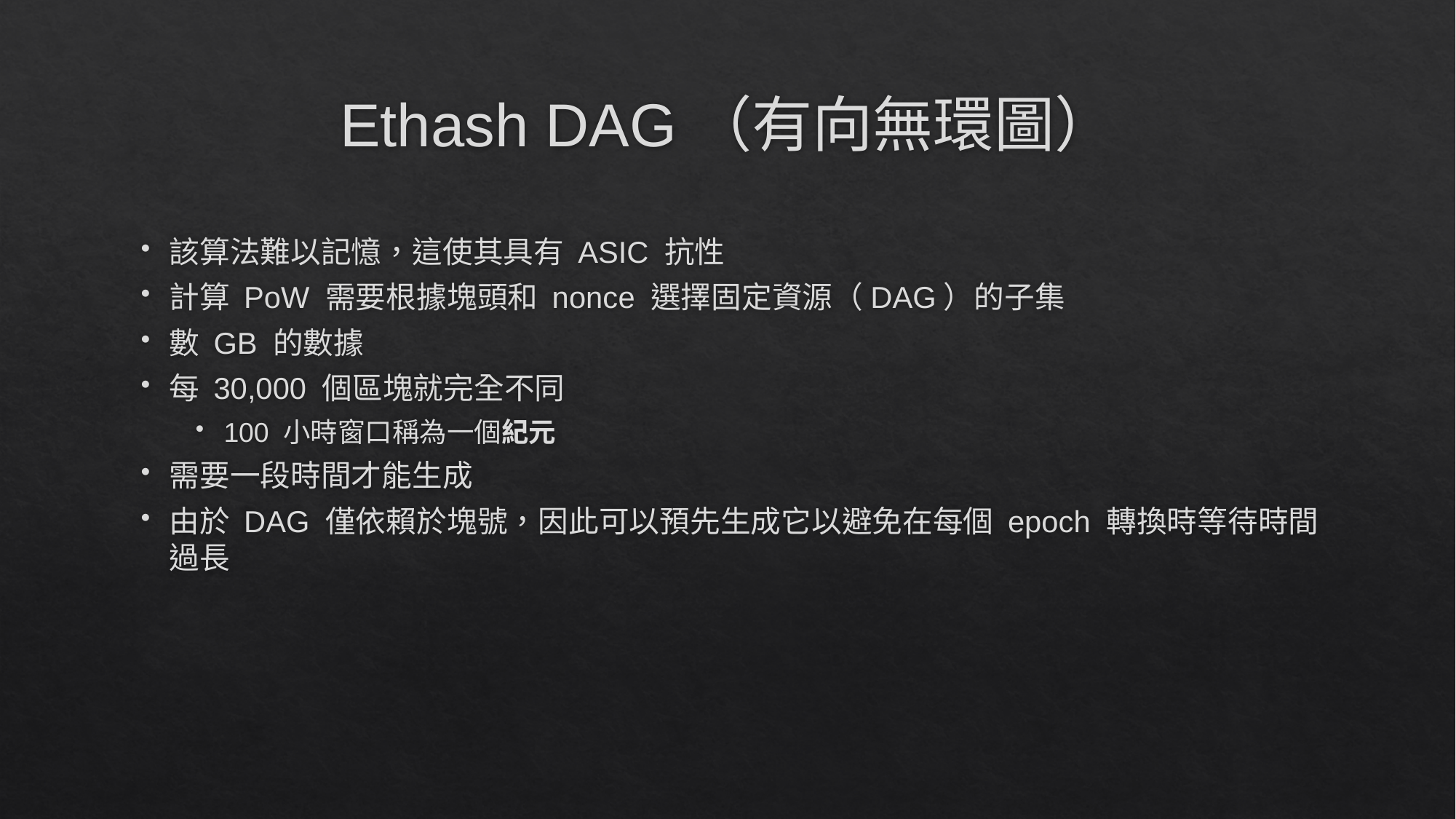

# Ethash DAG（有向無環圖）
該算法難以記憶，這使其具有 ASIC 抗性
計算 PoW 需要根據塊頭和 nonce 選擇固定資源（DAG）的子集
數 GB 的數據
每 30,000 個區塊就完全不同
100 小時窗口稱為一個紀元
需要一段時間才能生成
由於 DAG 僅依賴於塊號，因此可以預先生成它以避免在每個 epoch 轉換時等待時間過長